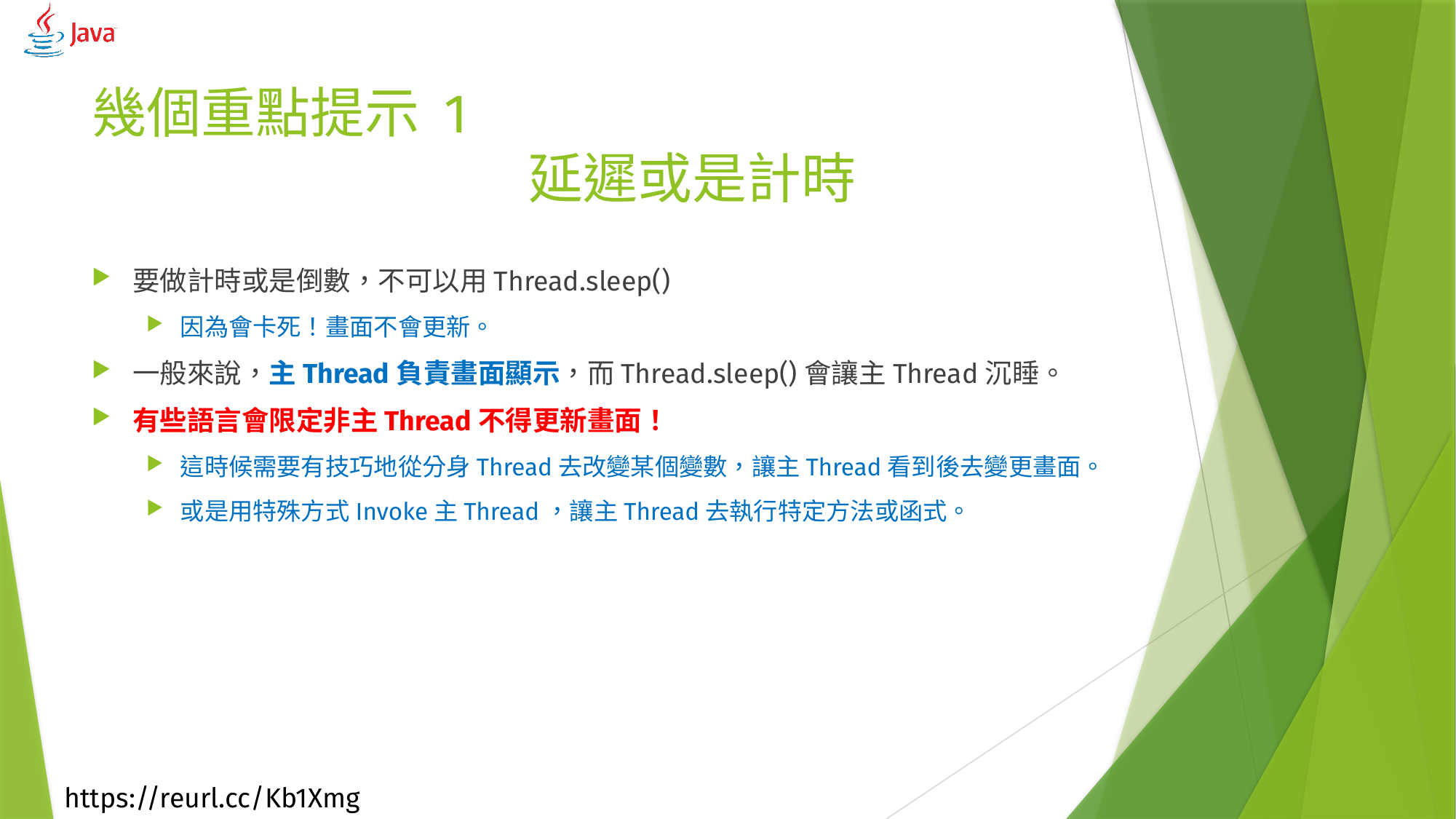

# 幾個重點提示 1 延遲或是計時
要做計時或是倒數，不可以用Thread.sleep()
因為會卡死！畫面不會更新。
一般來說，主Thread負責畫面顯示，而Thread.sleep()會讓主Thread沉睡。
有些語言會限定非主Thread不得更新畫面！
這時候需要有技巧地從分身Thread去改變某個變數，讓主Thread看到後去變更畫面。
或是用特殊方式Invoke主Thread，讓主Thread去執行特定方法或函式。